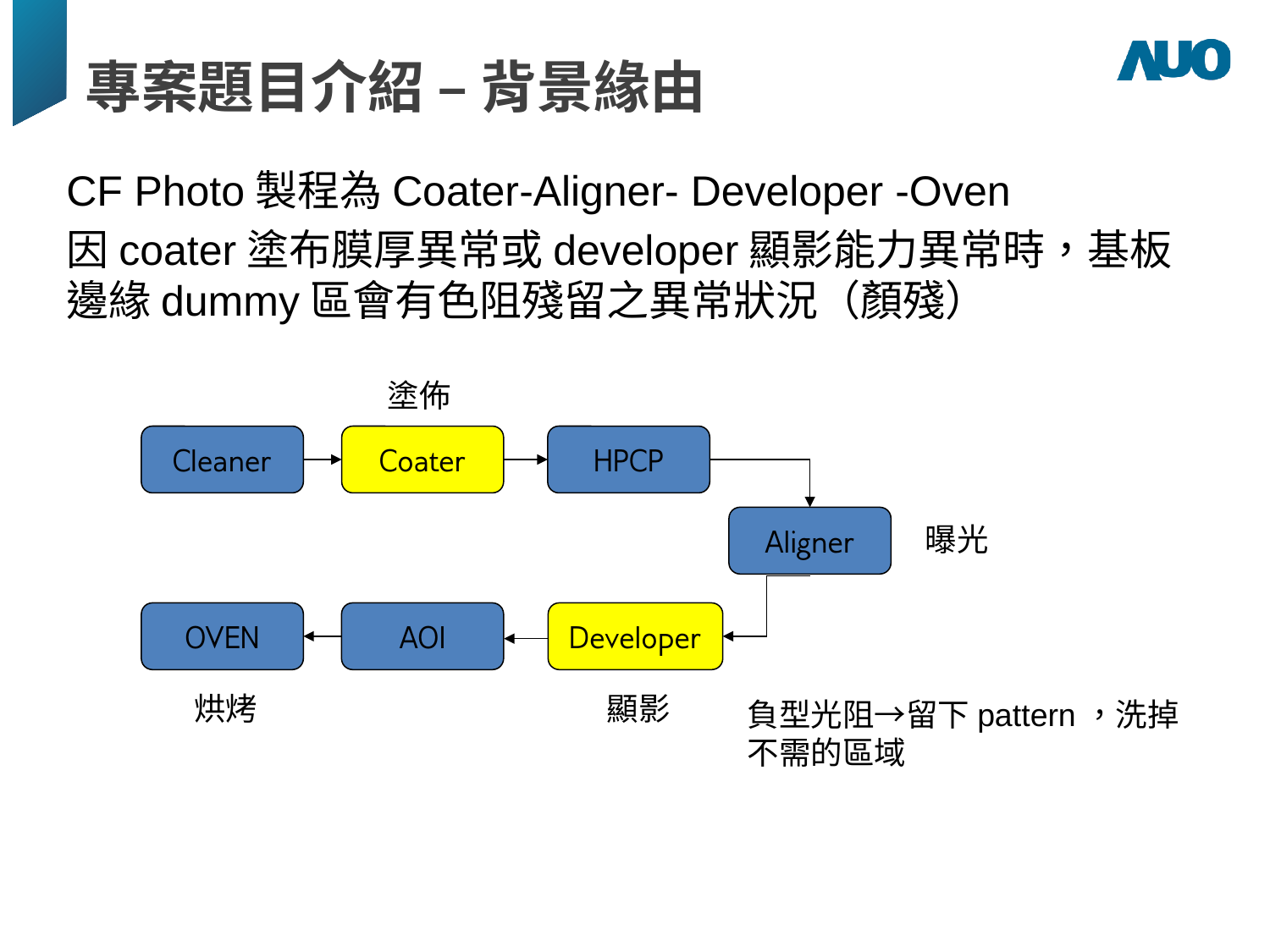

# 專案題目介紹 – 背景緣由
CF Photo製程為Coater-Aligner- Developer -Oven
因coater塗布膜厚異常或developer顯影能力異常時，基板邊緣dummy區會有色阻殘留之異常狀況（顏殘）
塗佈
Cleaner
Coater
HPCP
Aligner
曝光
OVEN
AOI
Developer
烘烤
顯影
負型光阻→留下pattern，洗掉不需的區域